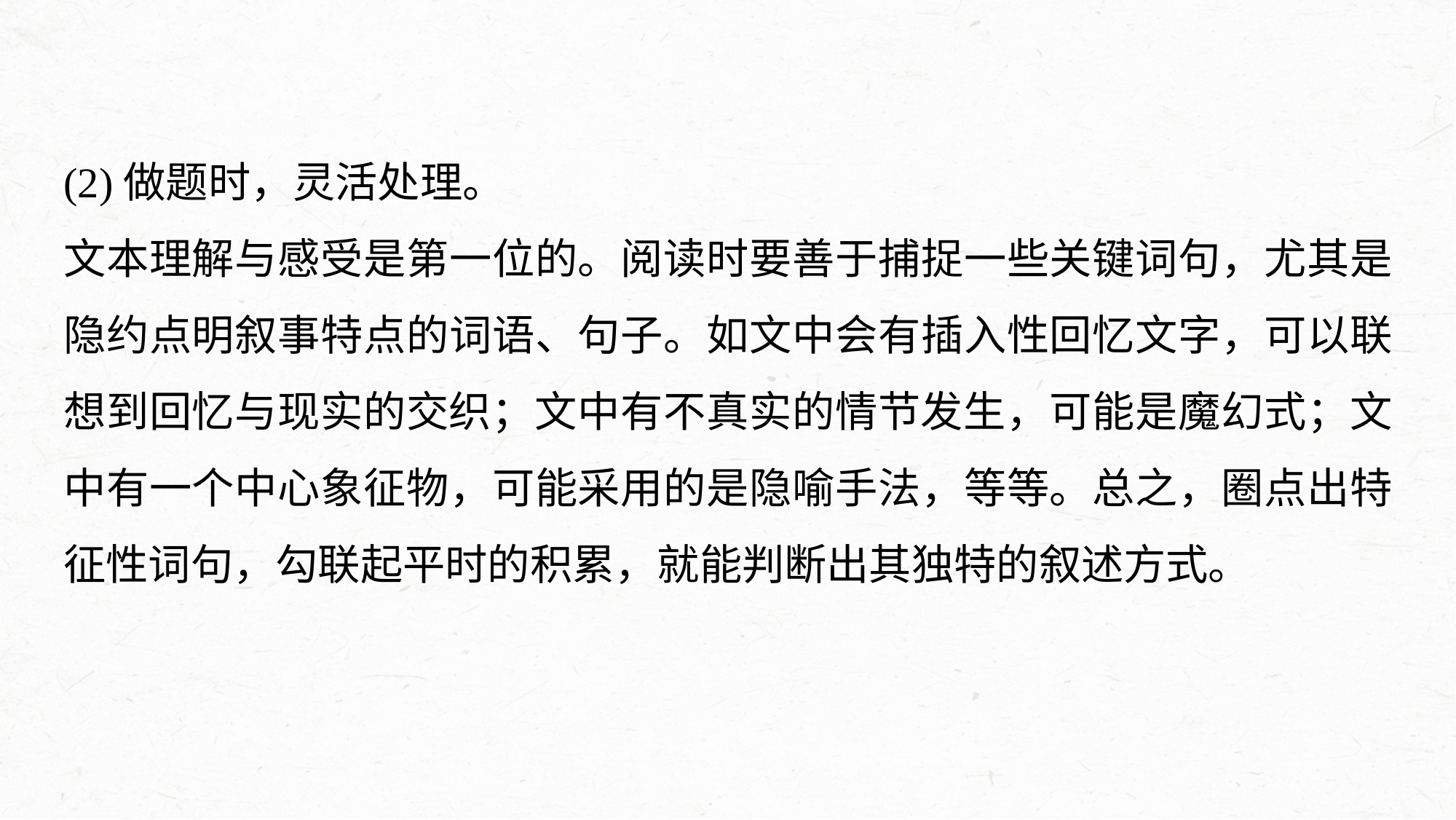

(2)做题时，灵活处理。
文本理解与感受是第一位的。阅读时要善于捕捉一些关键词句，尤其是隐约点明叙事特点的词语、句子。如文中会有插入性回忆文字，可以联想到回忆与现实的交织；文中有不真实的情节发生，可能是魔幻式；文中有一个中心象征物，可能采用的是隐喻手法，等等。总之，圈点出特征性词句，勾联起平时的积累，就能判断出其独特的叙述方式。